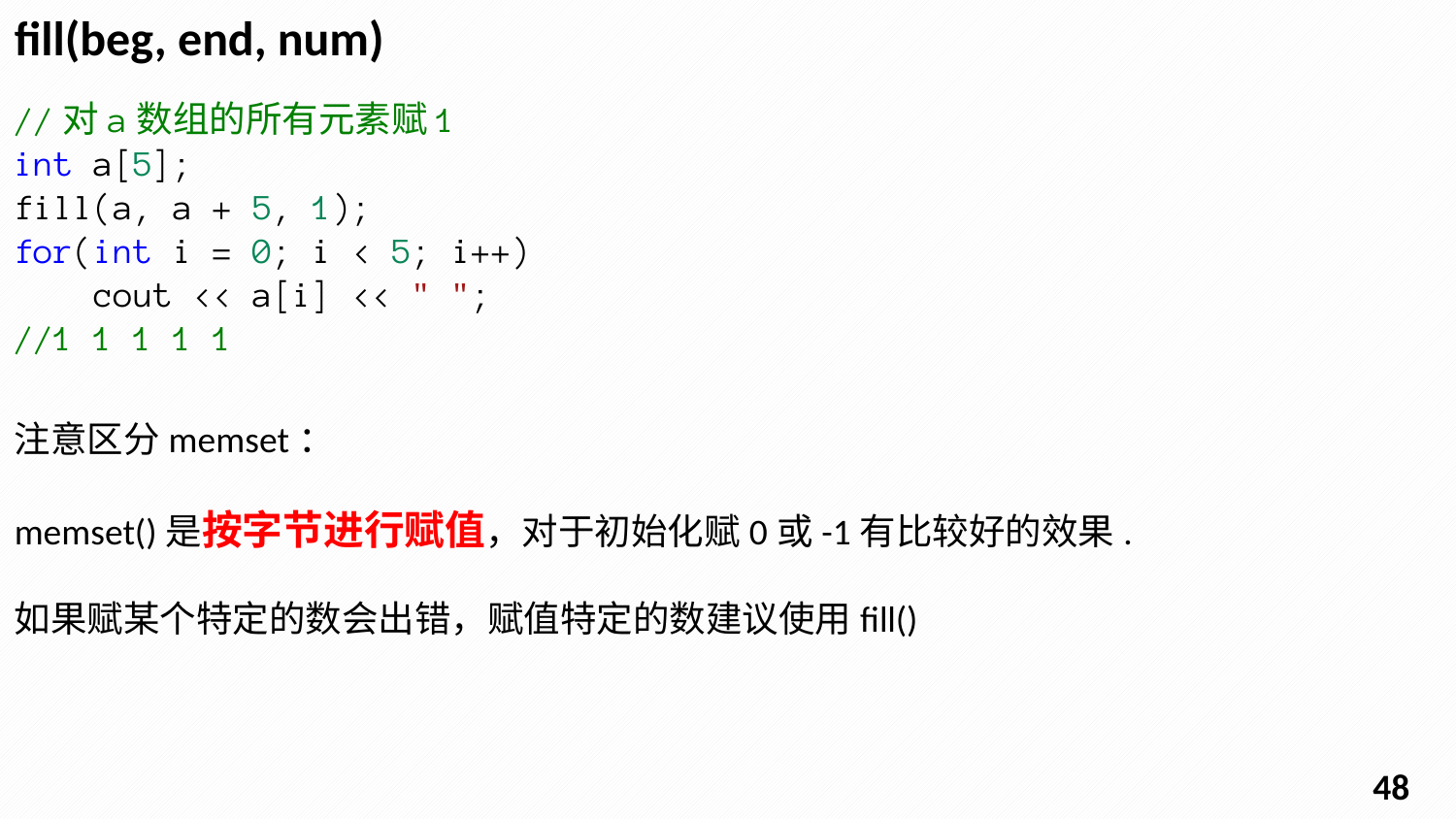

fill(beg, end, num)
//对a数组的所有元素赋1
int a[5];
fill(a, a + 5, 1);
for(int i = 0; i < 5; i++)
    cout << a[i] << " ";
//1 1 1 1 1

注意区分memset：

memset()是按字节进行赋值，对于初始化赋0或-1有比较好的效果.

如果赋某个特定的数会出错，赋值特定的数建议使用fill()
48